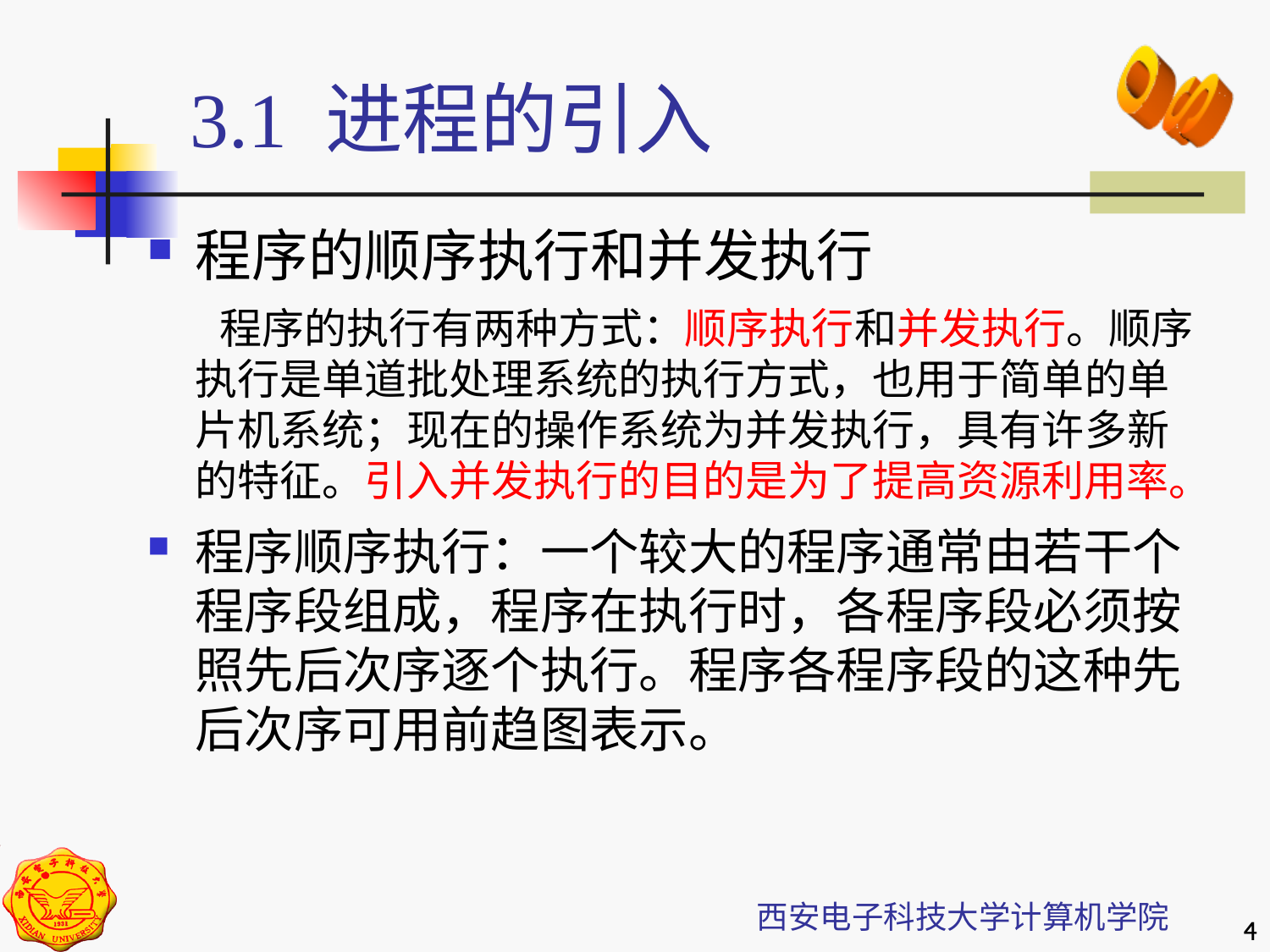

3.1 进程的引入
程序的顺序执行和并发执行
	  程序的执行有两种方式：顺序执行和并发执行。顺序执行是单道批处理系统的执行方式，也用于简单的单片机系统；现在的操作系统为并发执行，具有许多新的特征。引入并发执行的目的是为了提高资源利用率。
程序顺序执行：一个较大的程序通常由若干个程序段组成，程序在执行时，各程序段必须按照先后次序逐个执行。程序各程序段的这种先后次序可用前趋图表示。
4